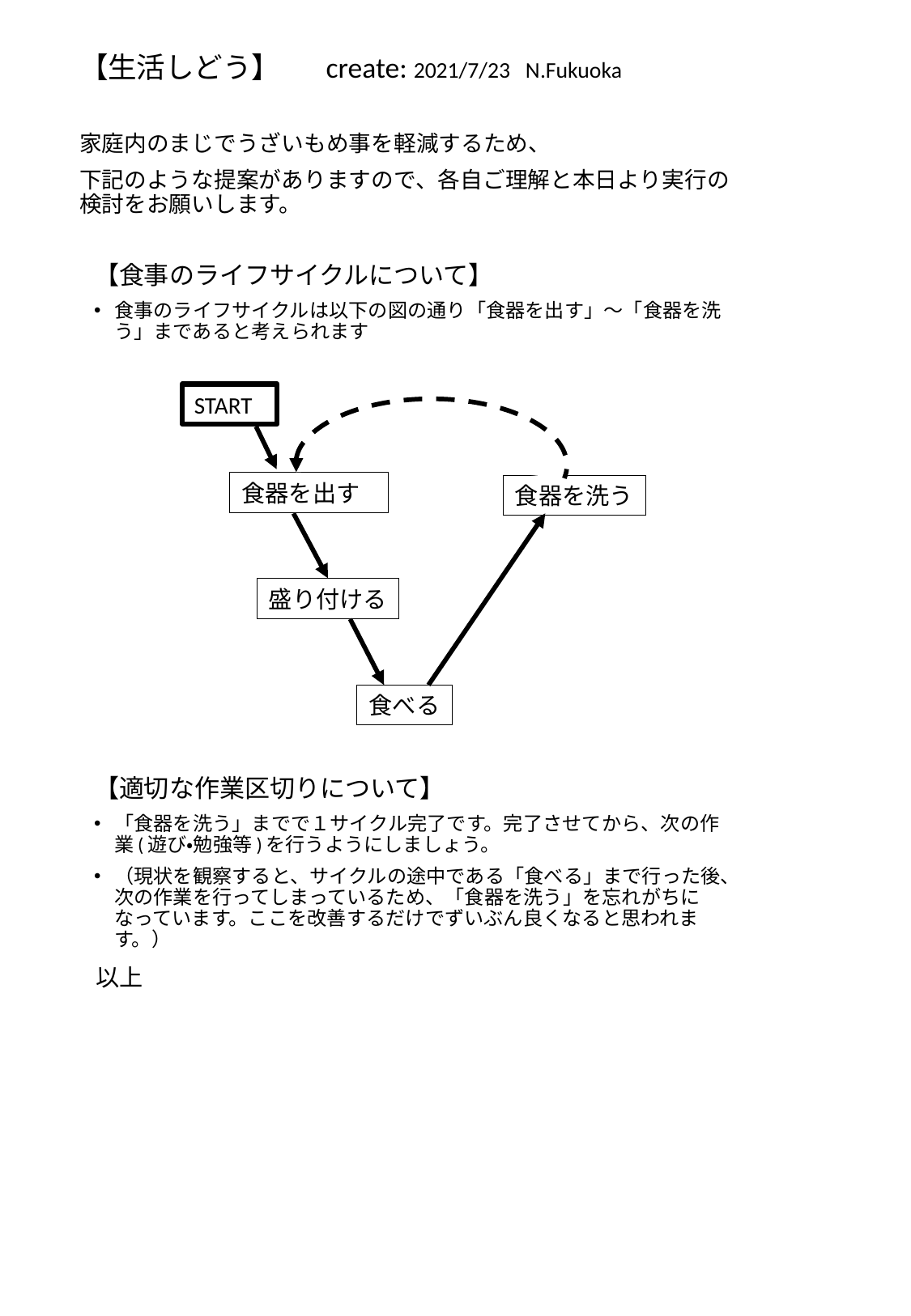

【生活しどう】      create: 2021/7/23   N.Fukuoka

家庭内のまじでうざいもめ事を軽減するため、
下記のような提案がありますので、各自ご理解と本日より実行の検討をお願いします。

【食事のライフサイクルについて】
食事のライフサイクルは以下の図の通り「食器を出す」～「食器を洗う」まであると考えられます

【適切な作業区切りについて】
「食器を洗う」までで１サイクル完了です。完了させてから、次の作業(遊び・勉強等)を行うようにしましょう。
（現状を観察すると、サイクルの途中である「食べる」まで行った後、次の作業を行ってしまっているため、「食器を洗う」を忘れがちになっています。ここを改善するだけでずいぶん良くなると思われます。）
START

食器を出す
食器を洗う
盛り付ける
食べる
以上